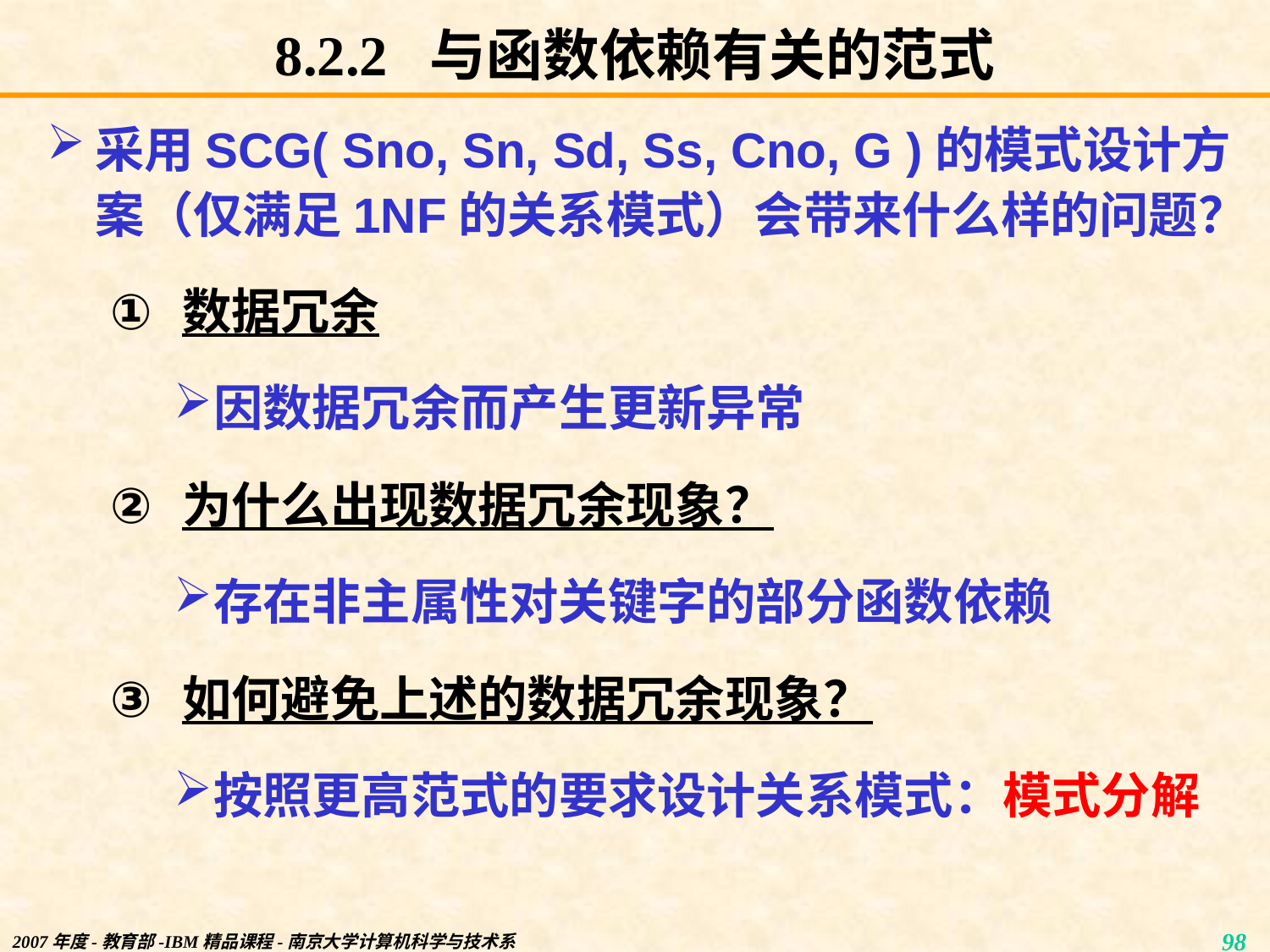

# 8.2.2  与函数依赖有关的范式
采用SCG( Sno, Sn, Sd, Ss, Cno, G )的模式设计方案（仅满足1NF的关系模式）会带来什么样的问题？
数据冗余
因数据冗余而产生更新异常
为什么出现数据冗余现象？
存在非主属性对关键字的部分函数依赖
如何避免上述的数据冗余现象？
按照更高范式的要求设计关系模式：模式分解
98
2007年度-教育部-IBM精品课程-南京大学计算机科学与技术系